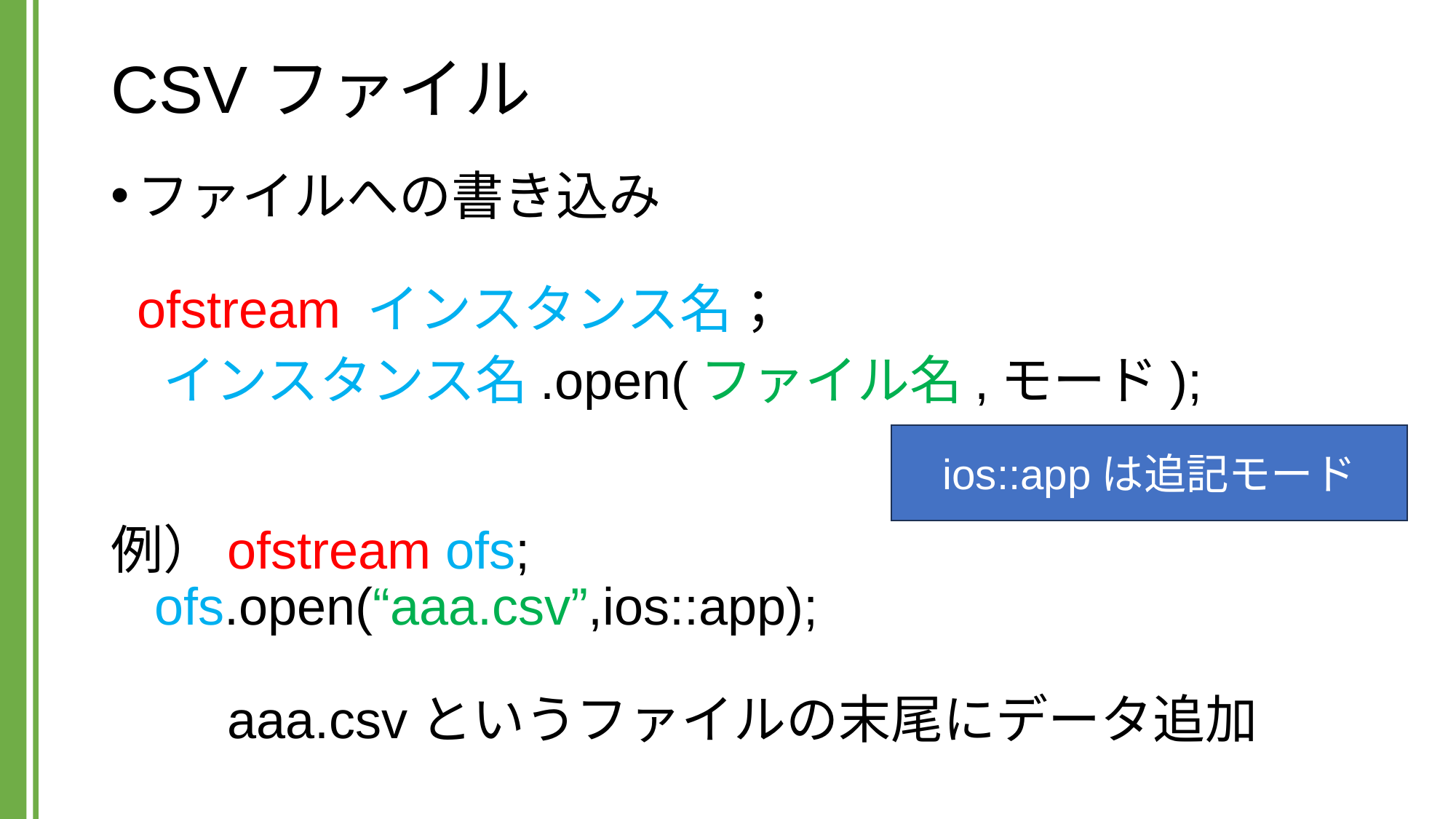

# CSVファイル
ファイルへの書き込み
ofstream インスタンス名；
　インスタンス名.open(ファイル名,モード);
例）ofstream ofs;
   ofs.open(“aaa.csv”,ios::app);
　　aaa.csvというファイルの末尾にデータ追加
ios::appは追記モード